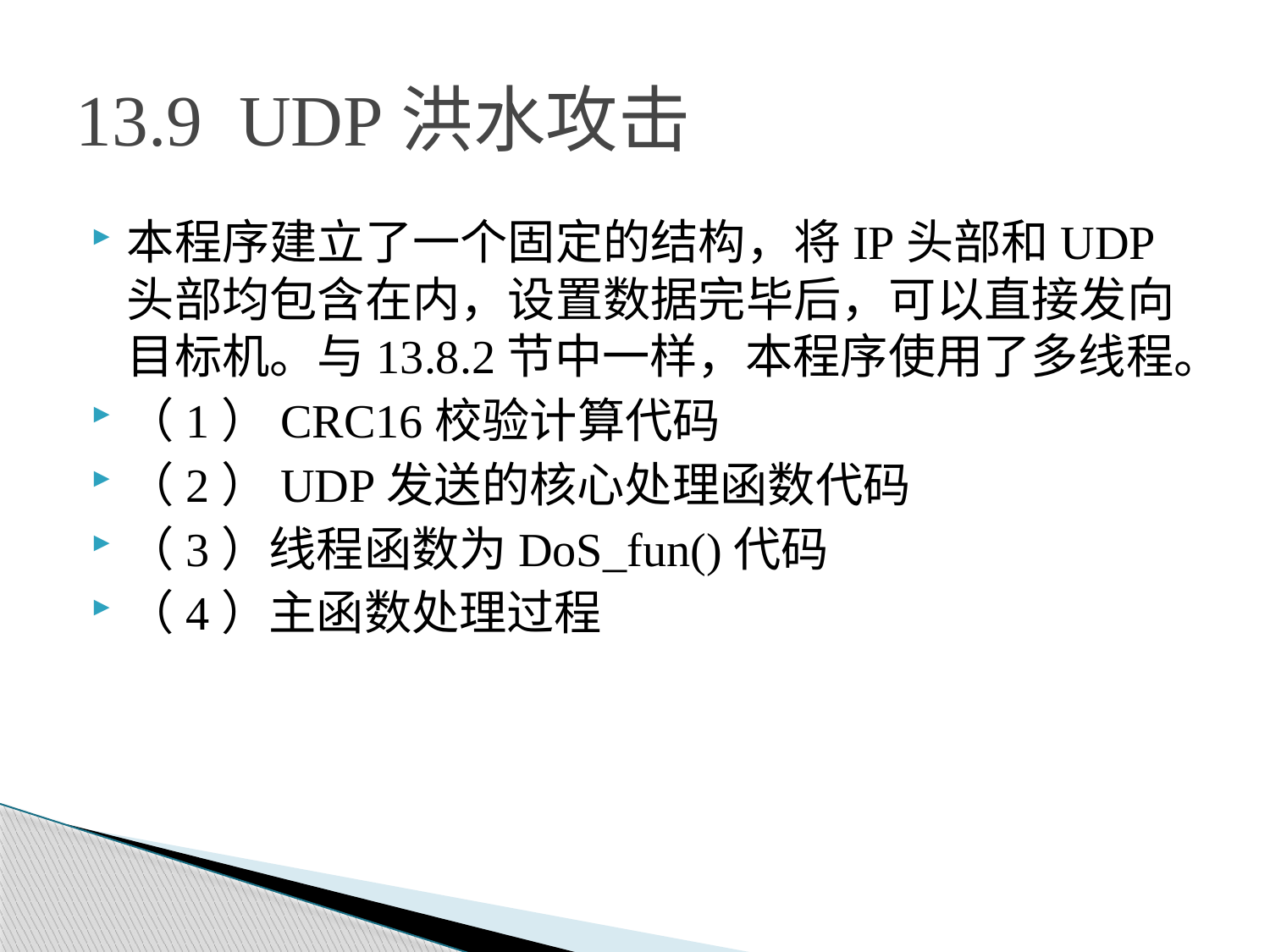

# 13.9  UDP洪水攻击
本程序建立了一个固定的结构，将IP头部和UDP头部均包含在内，设置数据完毕后，可以直接发向目标机。与13.8.2节中一样，本程序使用了多线程。
（1）CRC16校验计算代码
（2）UDP发送的核心处理函数代码
（3）线程函数为DoS_fun()代码
（4）主函数处理过程